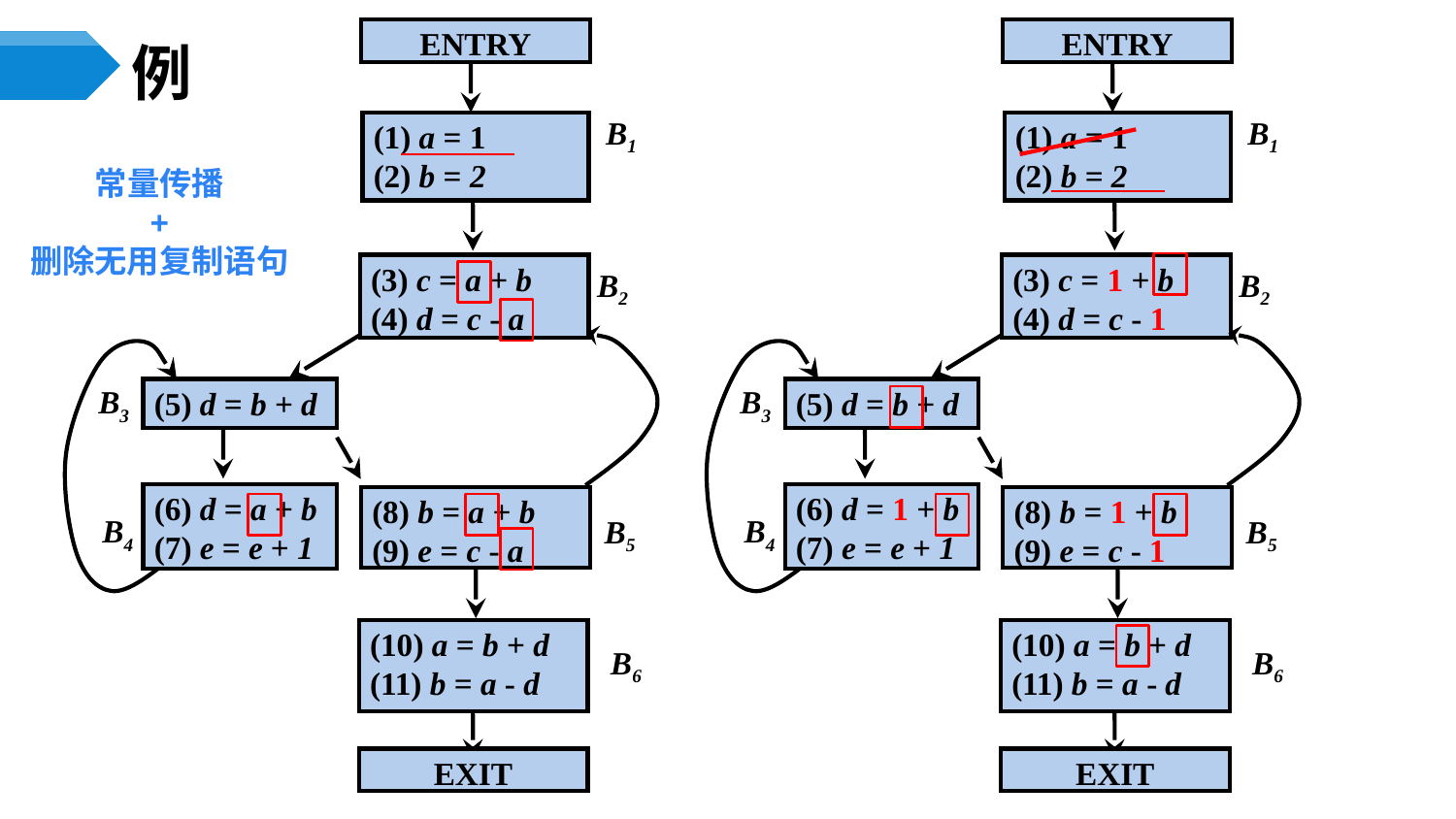

ENTRY

(1) a = 1
(2) b = 2
B1

(3) c = a + b
(4) d = c - a
B2

B3
(5) d = b + d

(6) d = a + b
(7) e = e + 1
(8) b = a + b
(9) e = c - a
B4
B5

(10) a = b + d
(11) b = a - d
B6

EXIT
ENTRY

(1) a = 1
(2) b = 2
B1

(3) c = 1 + b
(4) d = c - 1
B2

B3
(5) d = b + d

(6) d = 1 + b
(7) e = e + 1
(8) b = 1 + b
(9) e = c - 1
B4
B5

(10) a = b + d
(11) b = a - d
B6

EXIT

# 例
常量传播
+
删除无用复制语句